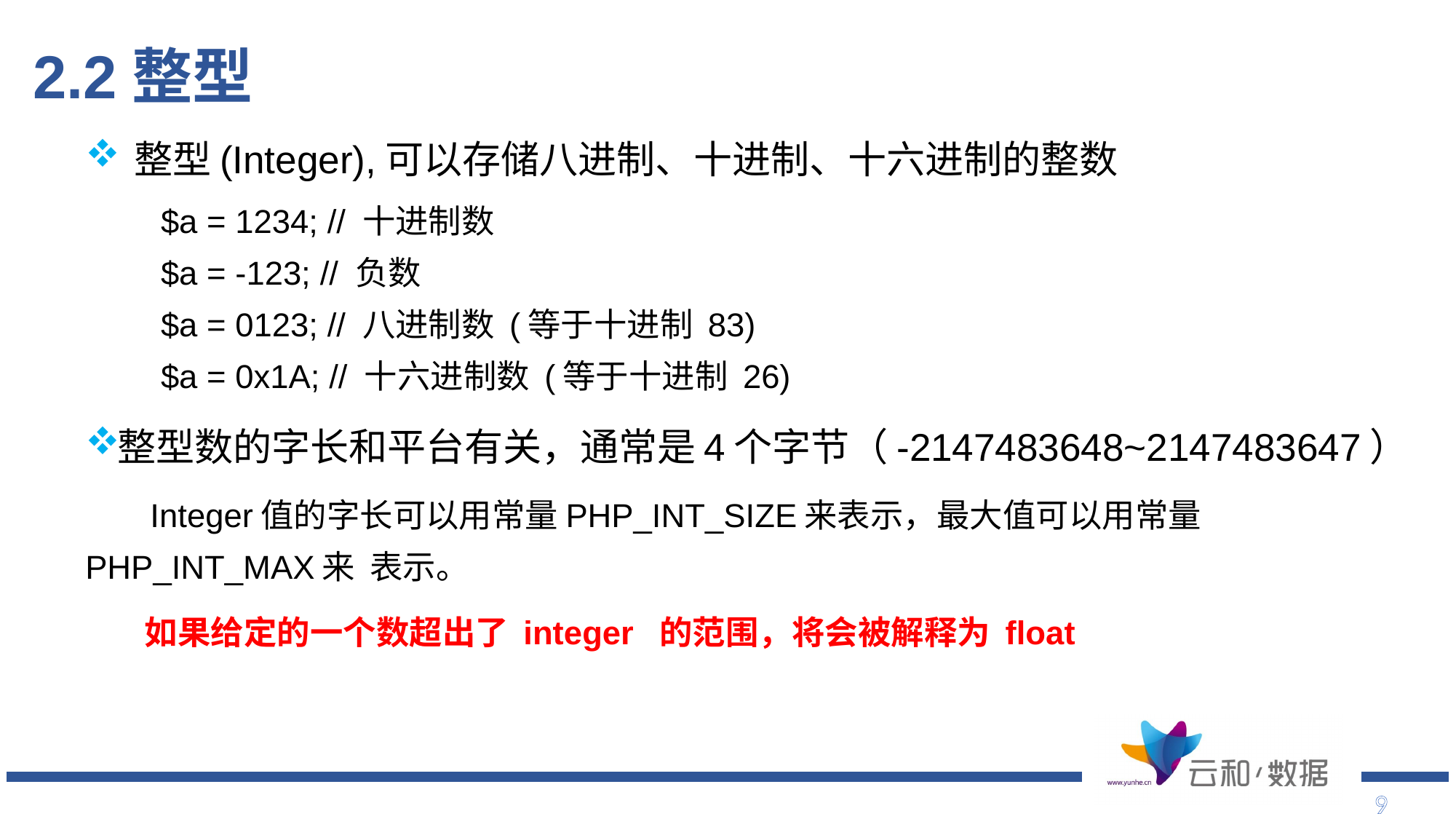

# 2.2整型
 整型(Integer),可以存储八进制、十进制、十六进制的整数
$a = 1234; // 十进制数
$a = -123; // 负数
$a = 0123; // 八进制数 (等于十进制 83)
$a = 0x1A; // 十六进制数 (等于十进制 26)
整型数的字长和平台有关，通常是4个字节（-2147483648~2147483647）
       Integer值的字长可以用常量PHP_INT_SIZE来表示，最大值可以用常量PHP_INT_MAX来  表示。
       如果给定的一个数超出了 integer  的范围，将会被解释为 float